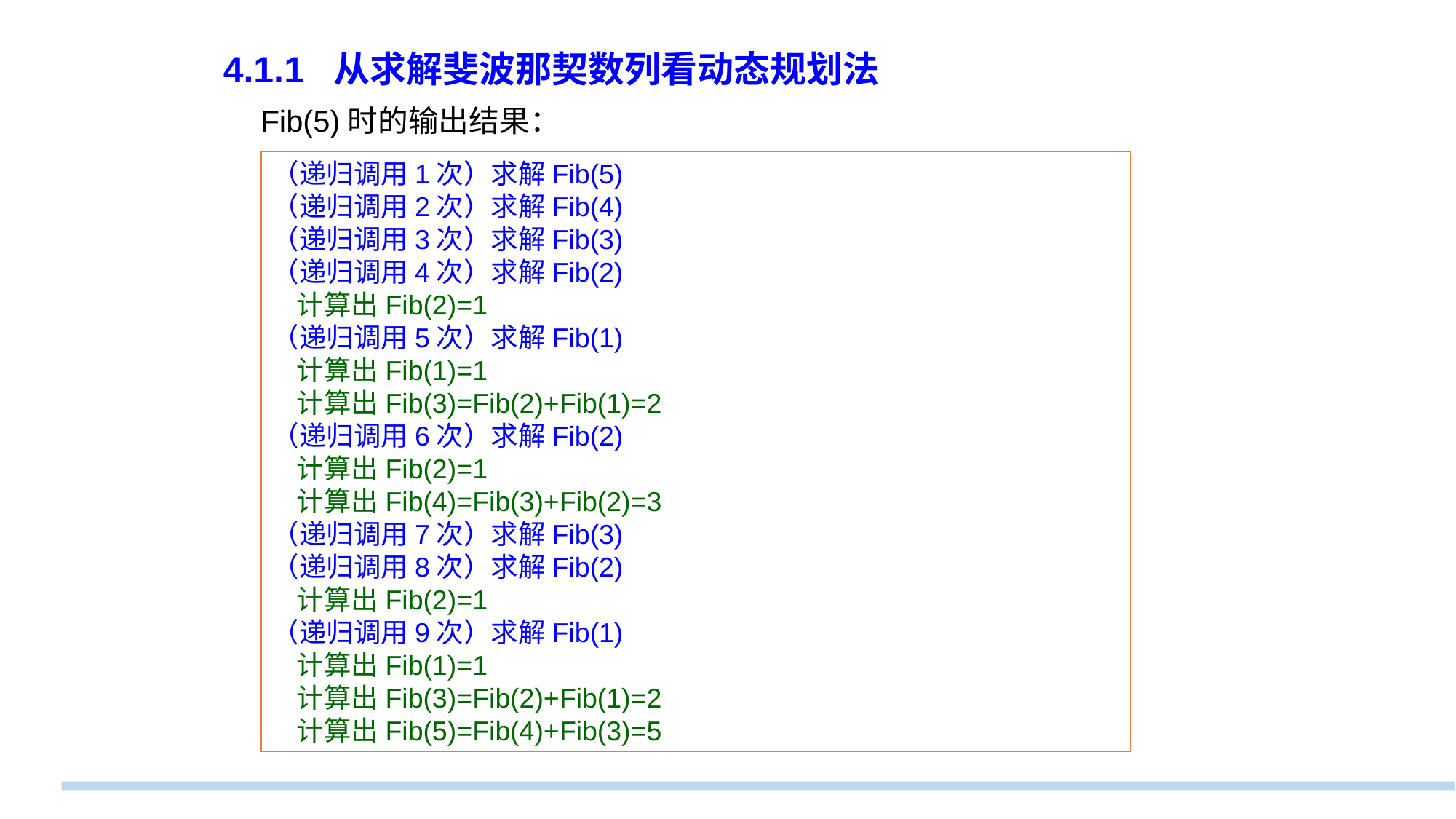

4.1.1  从求解斐波那契数列看动态规划法
Fib(5)时的输出结果：
（递归调用1次）求解Fib(5)
（递归调用2次）求解Fib(4)
（递归调用3次）求解Fib(3)
（递归调用4次）求解Fib(2)
   计算出Fib(2)=1
（递归调用5次）求解Fib(1)
   计算出Fib(1)=1
   计算出Fib(3)=Fib(2)+Fib(1)=2
（递归调用6次）求解Fib(2)
   计算出Fib(2)=1
   计算出Fib(4)=Fib(3)+Fib(2)=3
（递归调用7次）求解Fib(3)
（递归调用8次）求解Fib(2)
   计算出Fib(2)=1
（递归调用9次）求解Fib(1)
   计算出Fib(1)=1
   计算出Fib(3)=Fib(2)+Fib(1)=2
   计算出Fib(5)=Fib(4)+Fib(3)=5